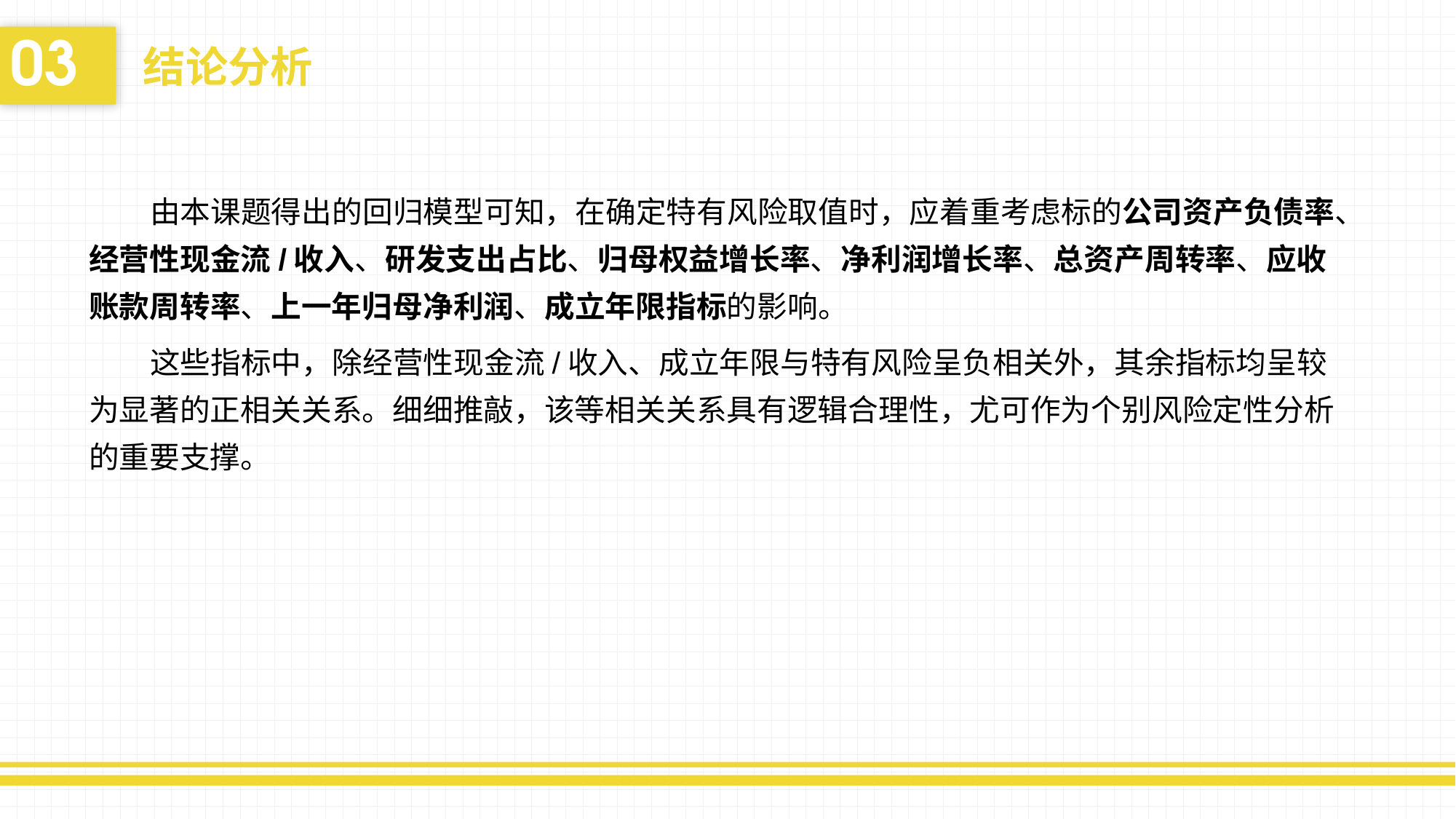

03
结论分析
        由本课题得出的回归模型可知，在确定特有风险取值时，应着重考虑标的公司资产负债率、经营性现金流/收入、研发支出占比、归母权益增长率、净利润增长率、总资产周转率、应收账款周转率、上一年归母净利润、成立年限指标的影响。
        这些指标中，除经营性现金流/收入、成立年限与特有风险呈负相关外，其余指标均呈较为显著的正相关关系。细细推敲，该等相关关系具有逻辑合理性，尤可作为个别风险定性分析的重要支撑。